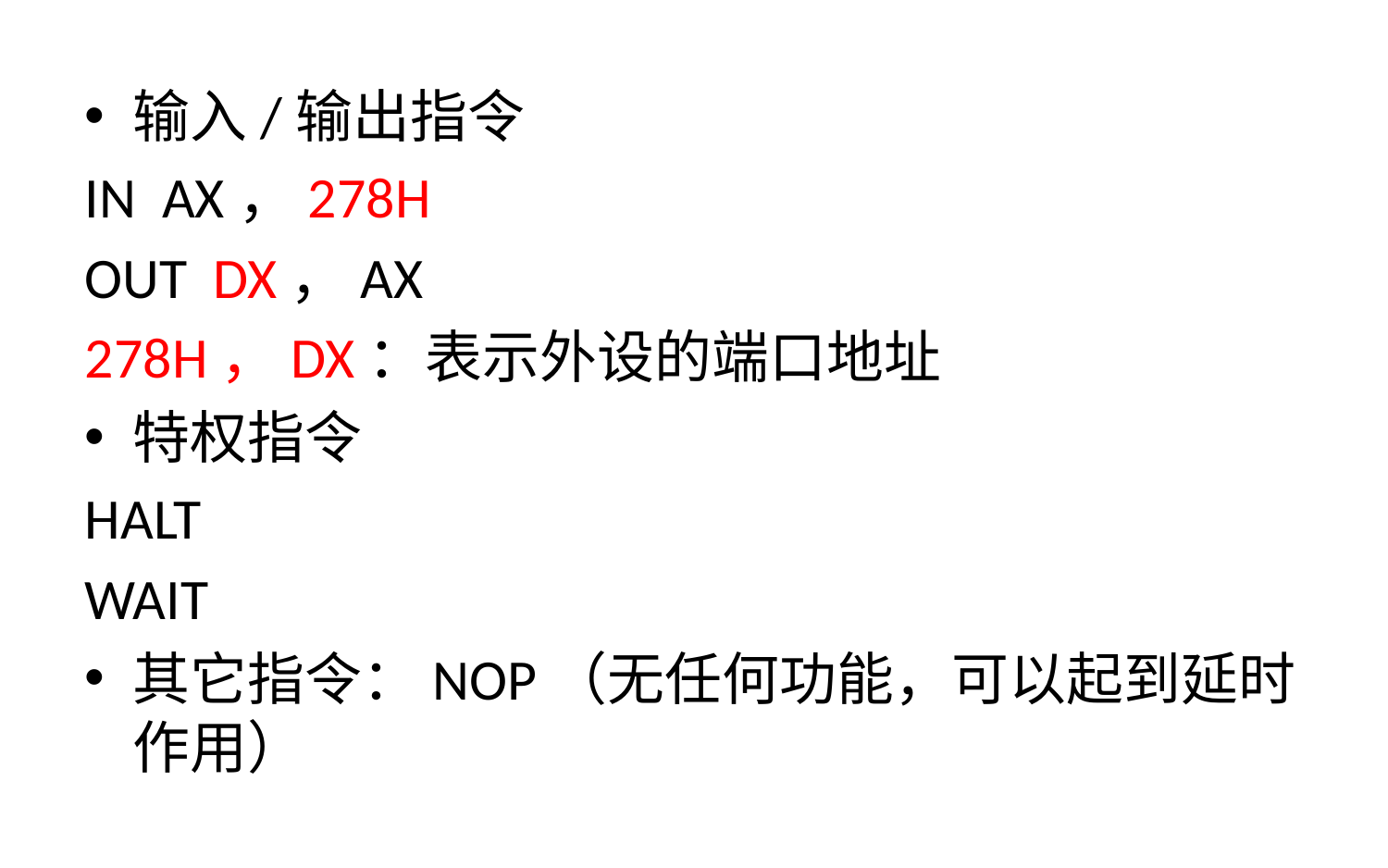

输入/输出指令
IN  AX，278H
OUT  DX，AX
278H，DX：表示外设的端口地址
特权指令
HALT
WAIT
其它指令：NOP（无任何功能，可以起到延时作用）